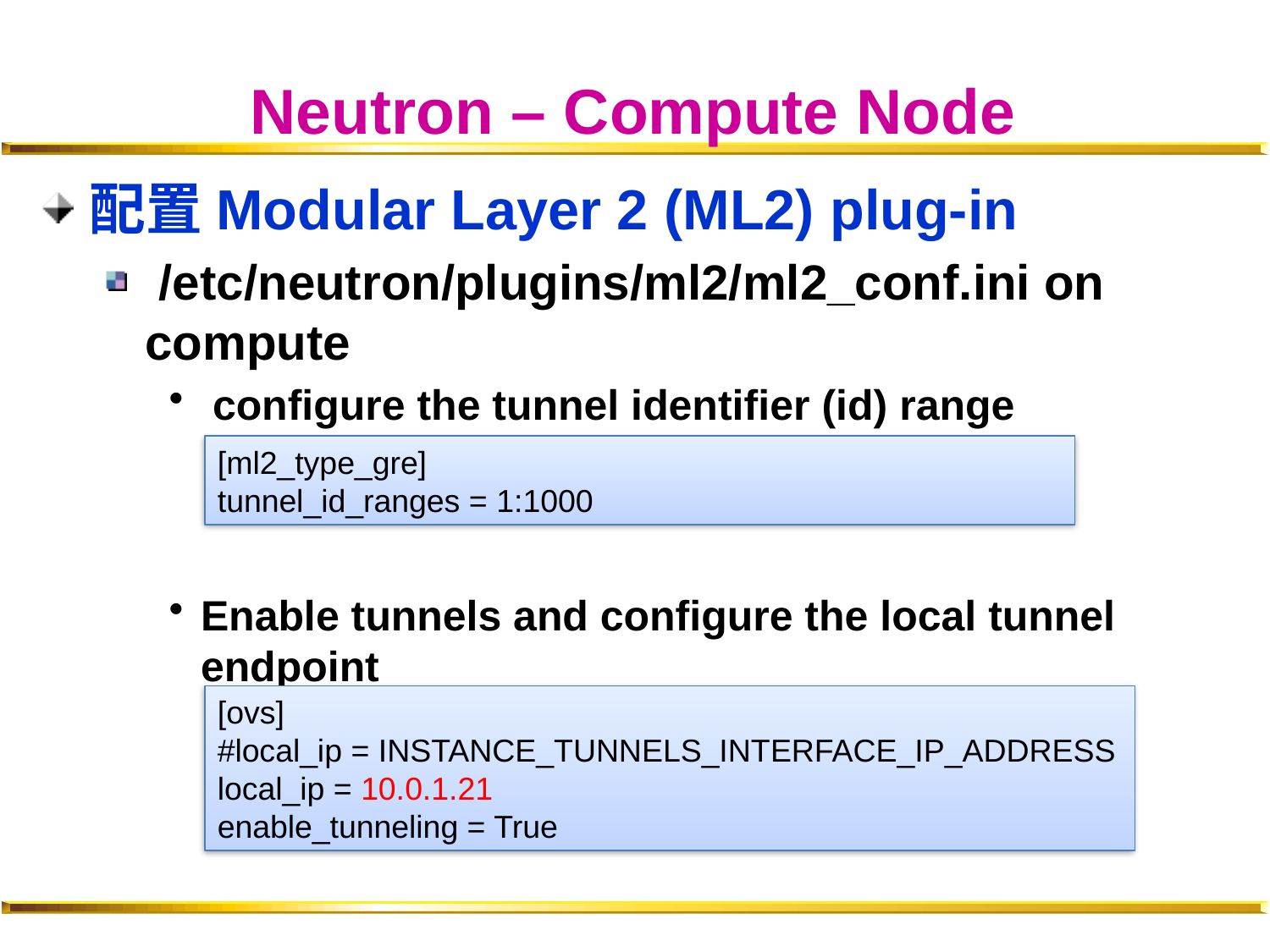

# Neutron – Compute Node
配置Modular Layer 2 (ML2) plug-in
 /etc/neutron/plugins/ml2/ml2_conf.ini on compute
 configure the tunnel identifier (id) range

Enable tunnels and configure the local tunnel endpoint

[ml2_type_gre]
tunnel_id_ranges = 1:1000
[ovs]
#local_ip = INSTANCE_TUNNELS_INTERFACE_IP_ADDRESS
local_ip = 10.0.1.21
enable_tunneling = True